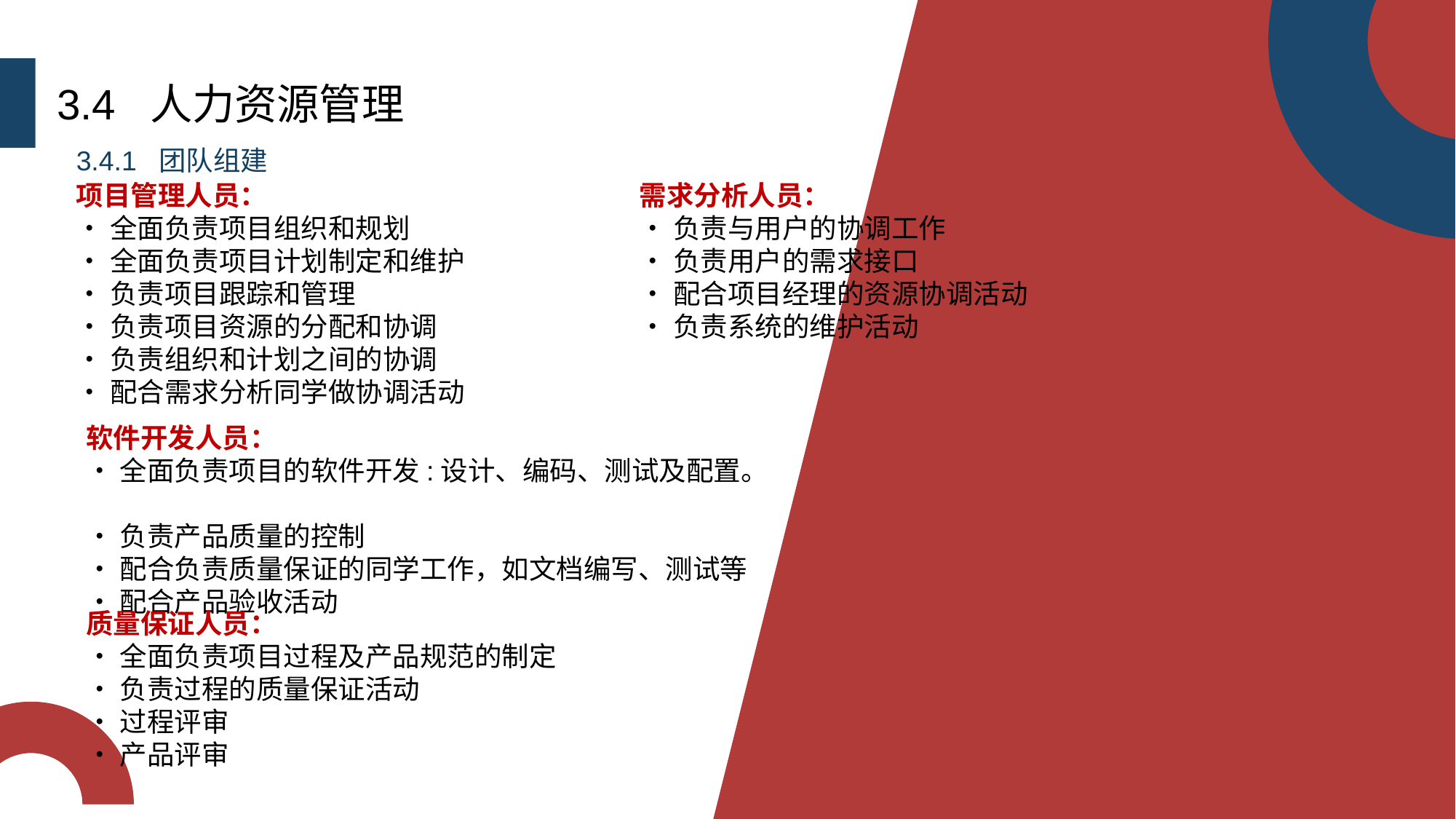

3.4  人力资源管理
3.4.1  团队组建
项目管理人员：
•全面负责项目组织和规划
•全面负责项目计划制定和维护
•负责项目跟踪和管理
•负责项目资源的分配和协调
•负责组织和计划之间的协调
•配合需求分析同学做协调活动
需求分析人员：
•负责与用户的协调工作
•负责用户的需求接口
•配合项目经理的资源协调活动
•负责系统的维护活动
软件开发人员：
•全面负责项目的软件开发:设计、编码、测试及配置。
•负责产品质量的控制
•配合负责质量保证的同学工作，如文档编写、测试等
•配合产品验收活动
质量保证人员：
•全面负责项目过程及产品规范的制定
•负责过程的质量保证活动
•过程评审
•产品评审